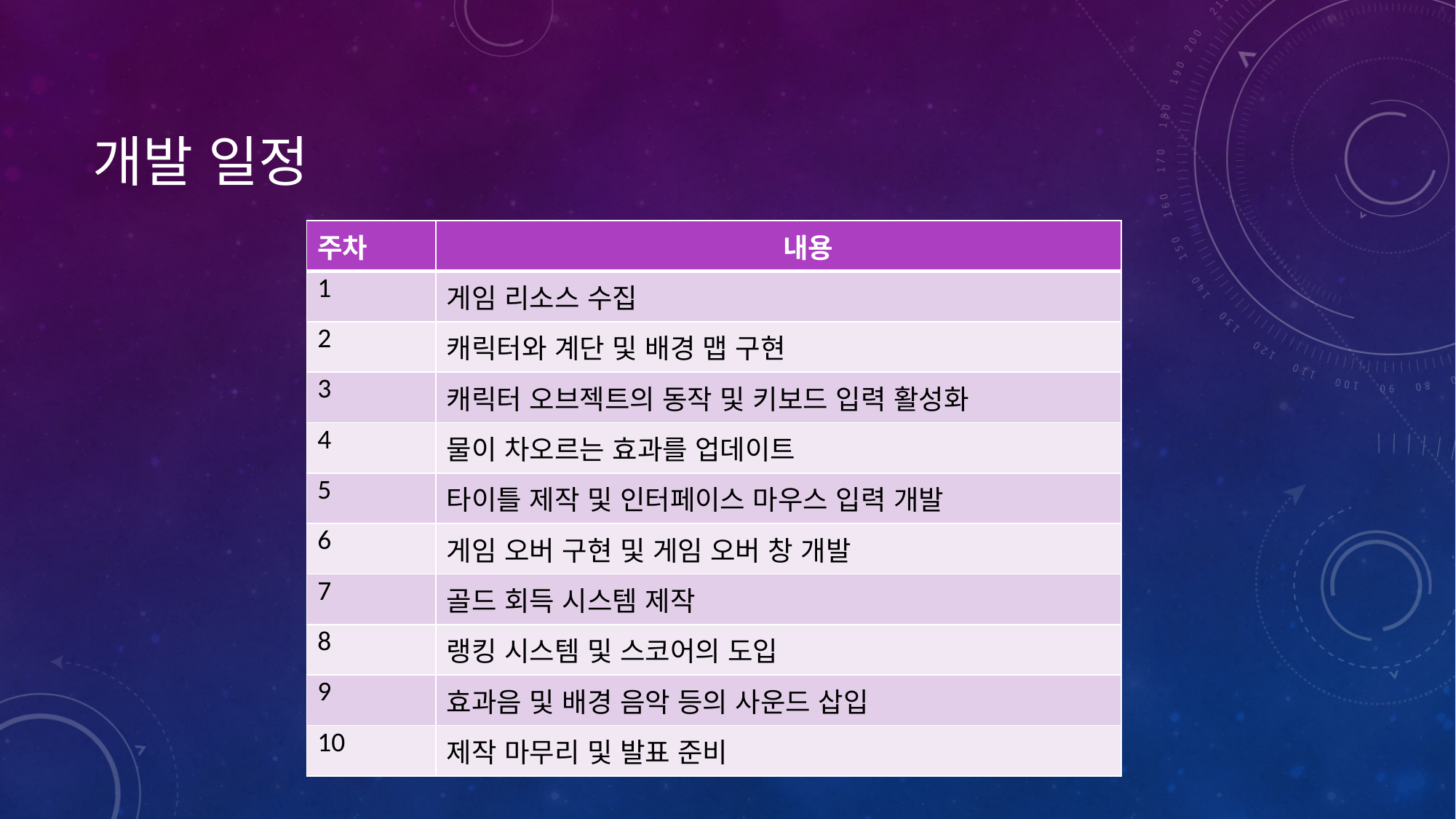

# 개발 일정
| 주차 | 내용 |
| --- | --- |
| 1 | 게임 리소스 수집 |
| 2 | 캐릭터와 계단 및 배경 맵 구현 |
| 3 | 캐릭터 오브젝트의 동작 및 키보드 입력 활성화 |
| 4 | 물이 차오르는 효과를 업데이트 |
| 5 | 타이틀 제작 및 인터페이스 마우스 입력 개발 |
| 6 | 게임 오버 구현 및 게임 오버 창 개발 |
| 7 | 골드 회득 시스템 제작 |
| 8 | 랭킹 시스템 및 스코어의 도입 |
| 9 | 효과음 및 배경 음악 등의 사운드 삽입 |
| 10 | 제작 마무리 및 발표 준비 |